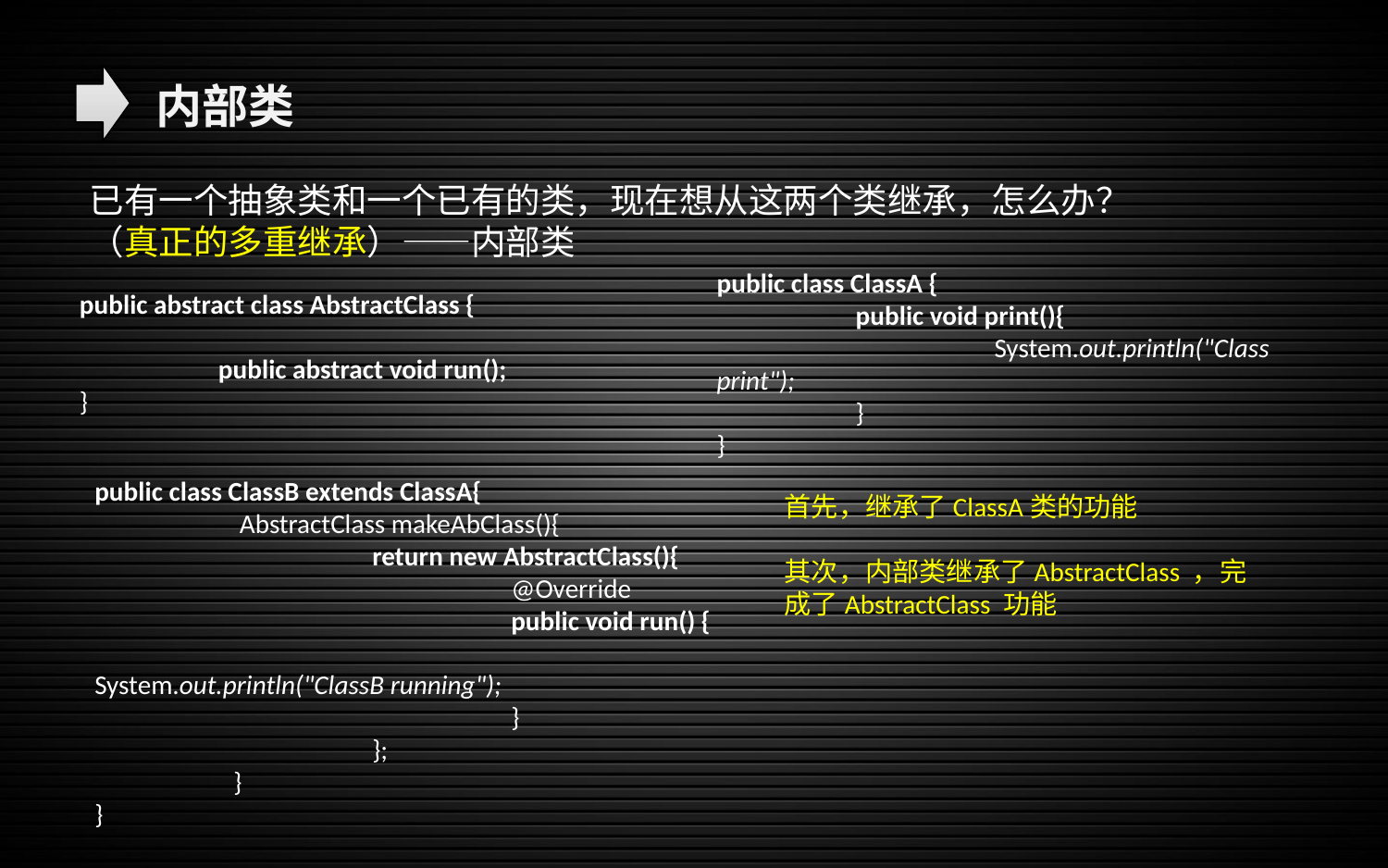

内部类
已有一个抽象类和一个已有的类，现在想从这两个类继承，怎么办？（真正的多重继承）——内部类
public class ClassA {
	public void print(){
		System.out.println("Class print");
	}
}
public abstract class AbstractClass {

	public abstract void run();
}
public class ClassB extends ClassA{
	 AbstractClass makeAbClass(){
		return new AbstractClass(){
			@Override
			public void run() {
				System.out.println("ClassB running");
			}
		};
	}
}
首先，继承了ClassA类的功能

其次，内部类继承了AbstractClass ，完成了AbstractClass 功能